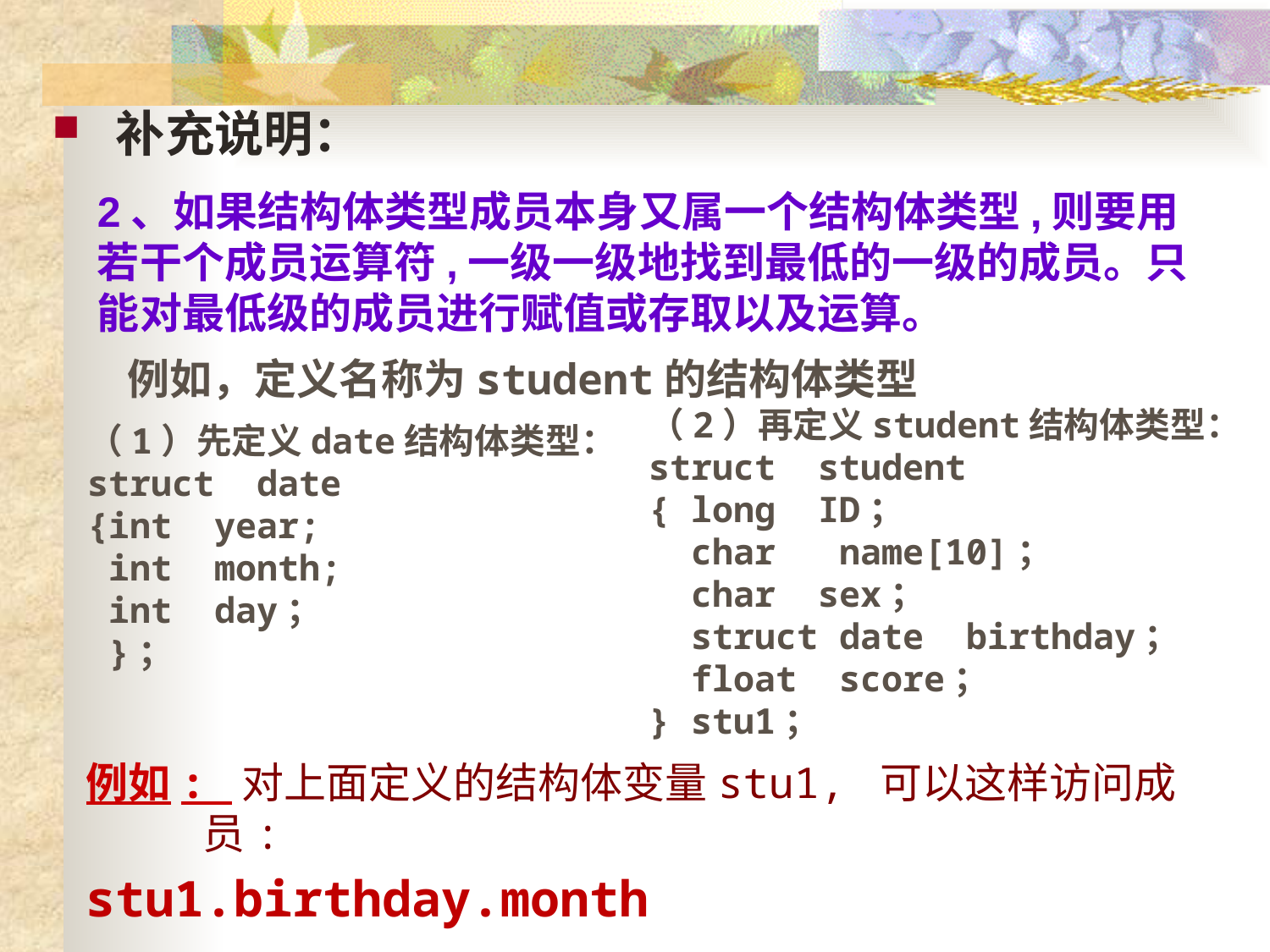

补充说明：
2、如果结构体类型成员本身又属一个结构体类型,则要用若干个成员运算符,一级一级地找到最低的一级的成员。只能对最低级的成员进行赋值或存取以及运算。
例如，定义名称为student的结构体类型
（2）再定义student结构体类型：
struct  student
{ long  ID；
  char   name[10]；
  char  sex；
  struct date  birthday；
  float  score；
} stu1；
（1）先定义date结构体类型：
struct  date
{int  year;
 int  month;
 int  day；
 }；

例如: 对上面定义的结构体变量stu1, 可以这样访问成员:
stu1.birthday.month